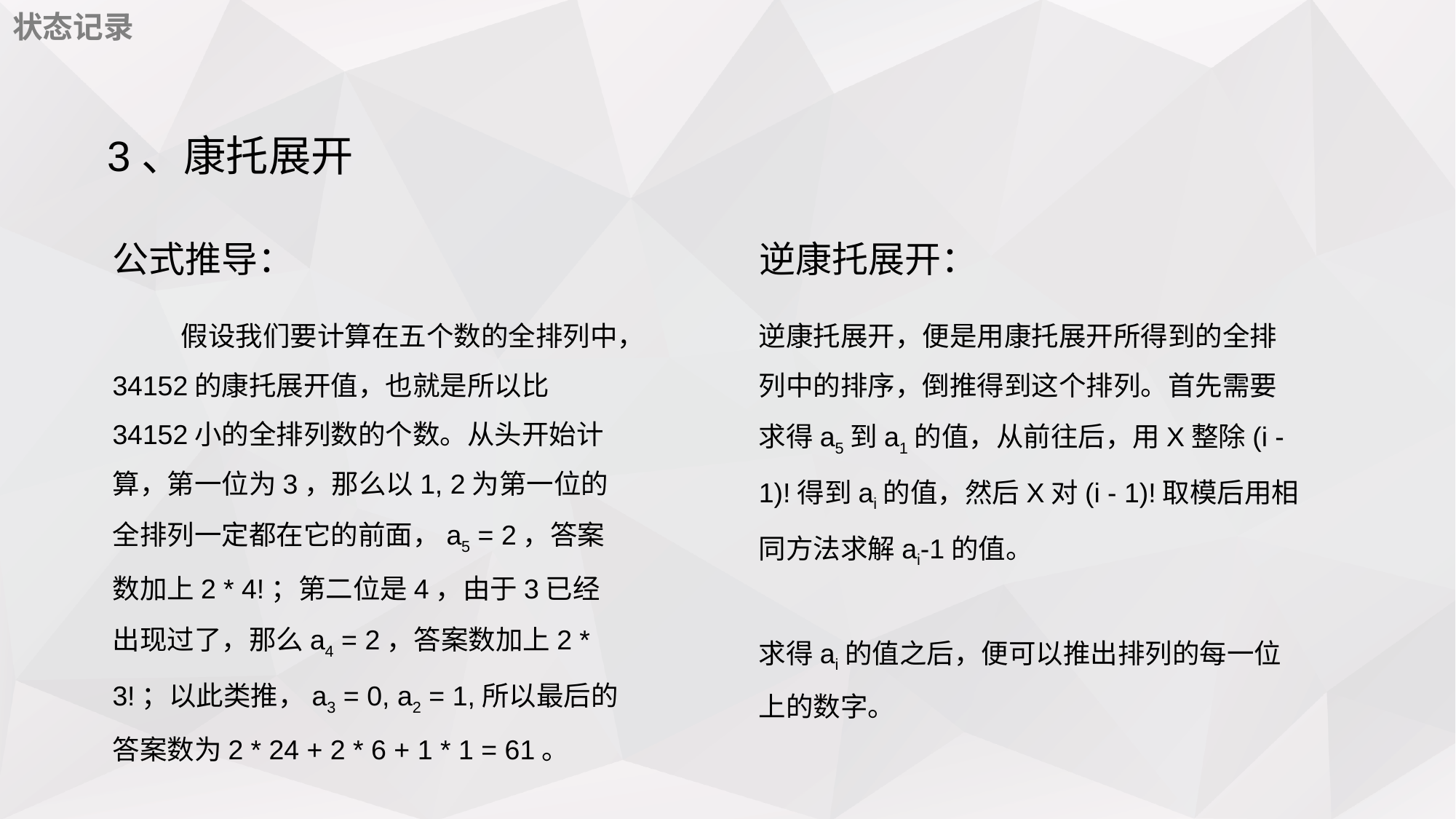

状态记录
3、康托展开
公式推导：
逆康托展开：
          假设我们要计算在五个数的全排列中，34152的康托展开值，也就是所以比34152小的全排列数的个数。从头开始计算，第一位为3，那么以1, 2为第一位的全排列一定都在它的前面，a5 = 2，答案数加上2 * 4!；第二位是4，由于3已经出现过了，那么a4 = 2，答案数加上2 * 3!；以此类推，a3 = 0, a2 = 1,所以最后的答案数为2 * 24 + 2 * 6 + 1 * 1 = 61。
逆康托展开，便是用康托展开所得到的全排列中的排序，倒推得到这个排列。首先需要求得a5到a1的值，从前往后，用X整除(i - 1)!得到ai的值，然后X对(i - 1)!取模后用相同方法求解ai-1的值。

求得ai的值之后，便可以推出排列的每一位上的数字。